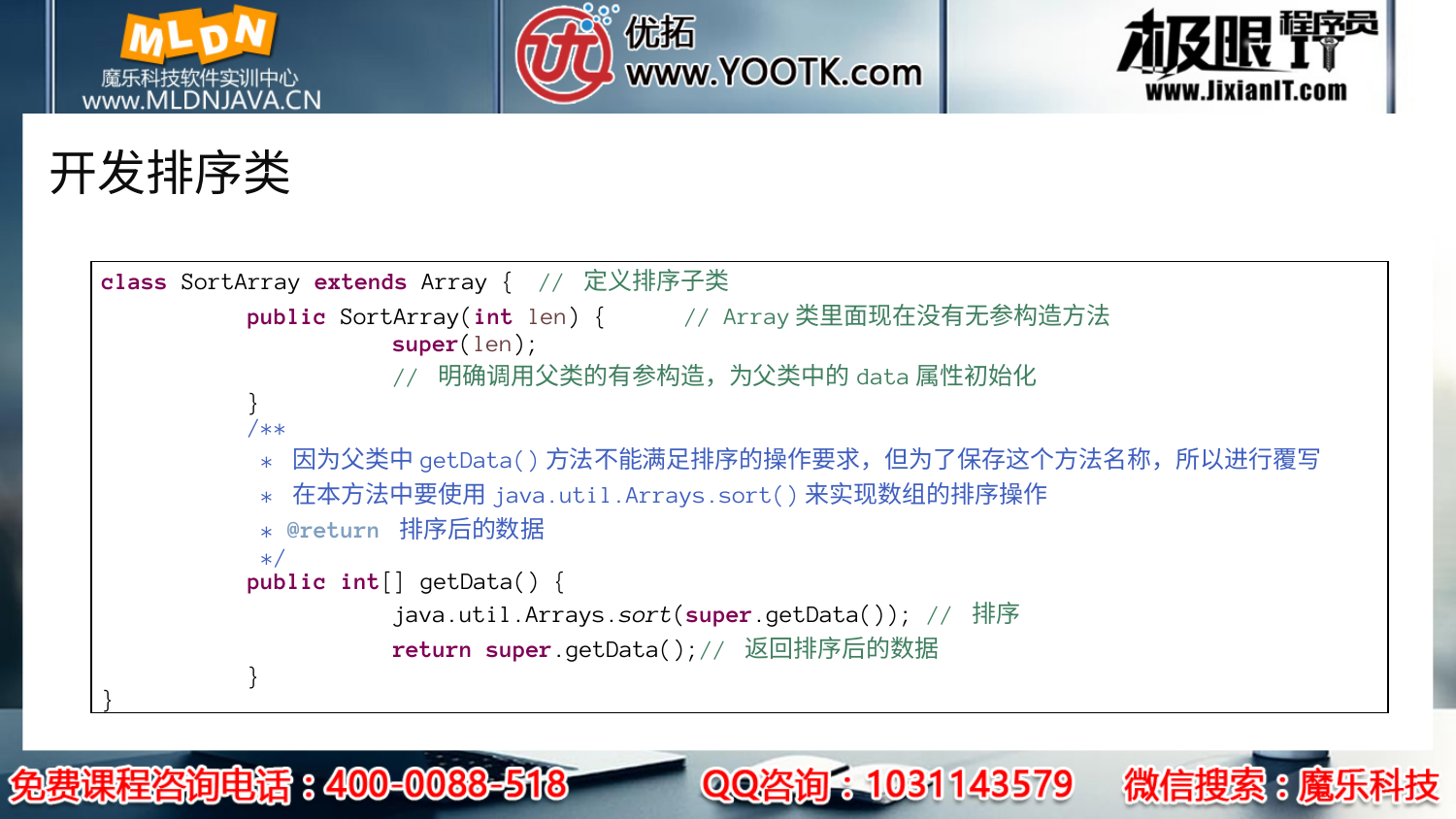

# 开发排序类
| class SortArray extends Array { // 定义排序子类 public SortArray(int len) { // Array类里面现在没有无参构造方法 super(len); // 明确调用父类的有参构造，为父类中的data属性初始化 } /\*\* \* 因为父类中getData()方法不能满足排序的操作要求，但为了保存这个方法名称，所以进行覆写 \* 在本方法中要使用java.util.Arrays.sort()来实现数组的排序操作 \* @return 排序后的数据 \*/ public int[] getData() { java.util.Arrays.sort(super.getData()); // 排序 return super.getData();// 返回排序后的数据 } } |
| --- |